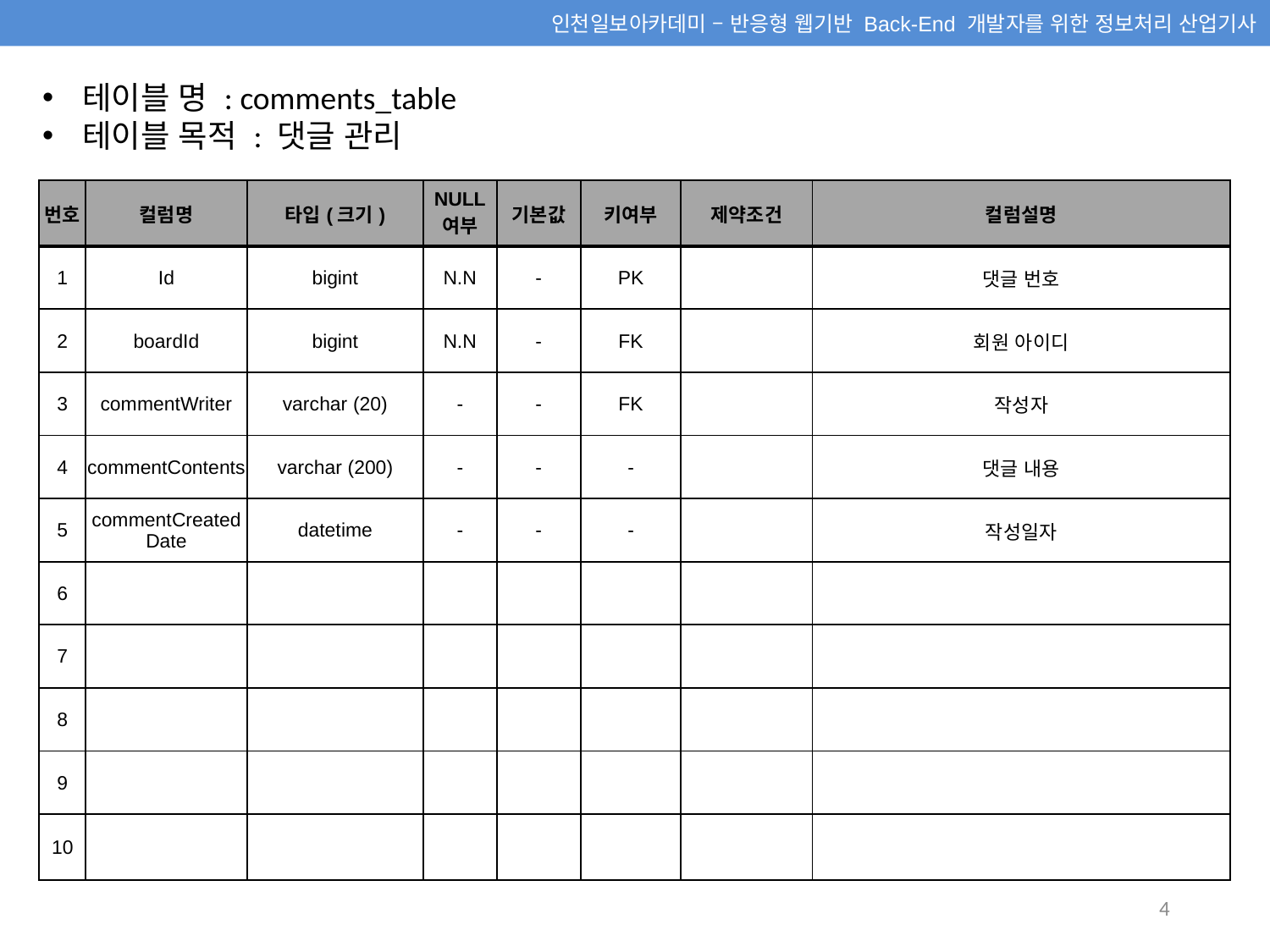

테이블 명 : comments_table
테이블 목적 : 댓글 관리
| 번호 | 컬럼명 | 타입(크기) | NULL 여부 | 기본값 | 키여부 | 제약조건 | 컬럼설명 |
| --- | --- | --- | --- | --- | --- | --- | --- |
| 1 | Id | bigint | N.N | - | PK |  | 댓글 번호 |
| 2 | boardId | bigint | N.N | - | FK |  | 회원 아이디 |
| 3 | commentWriter | varchar (20) | - | - | FK |  | 작성자 |
| 4 | commentContents | varchar (200) | - | - | - |  | 댓글 내용 |
| 5 | commentCreatedDate | datetime | - | - | - |  | 작성일자 |
| 6 |  |  |  |  |  |  |  |
| 7 |  |  |  |  |  |  |  |
| 8 |  |  |  |  |  |  |  |
| 9 |  |  |  |  |  |  |  |
| 10 |  |  |  |  |  |  |  |
4